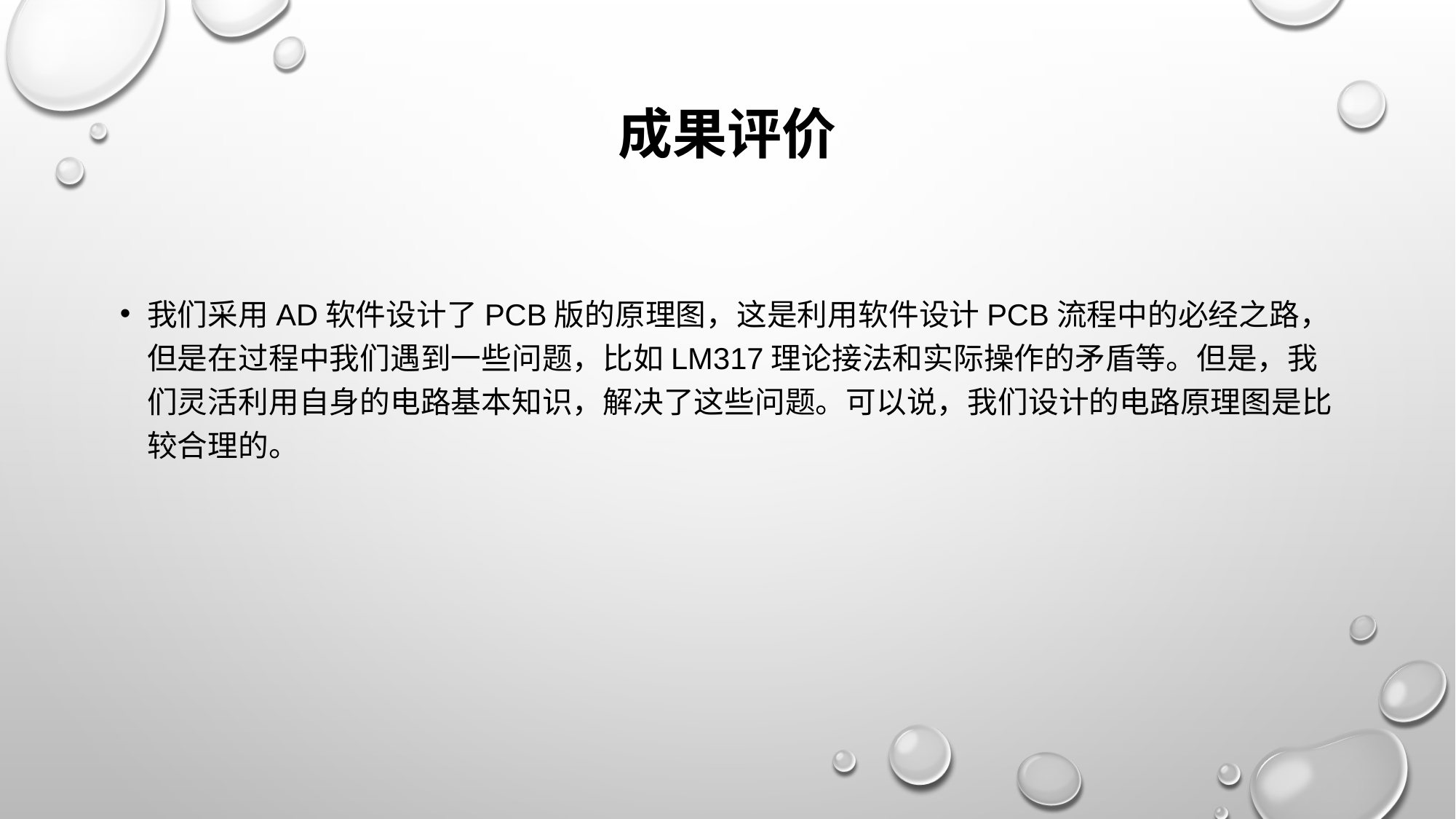

# 成果评价
我们采用AD软件设计了PCB版的原理图，这是利用软件设计PCB流程中的必经之路，但是在过程中我们遇到一些问题，比如LM317理论接法和实际操作的矛盾等。但是，我们灵活利用自身的电路基本知识，解决了这些问题。可以说，我们设计的电路原理图是比较合理的。